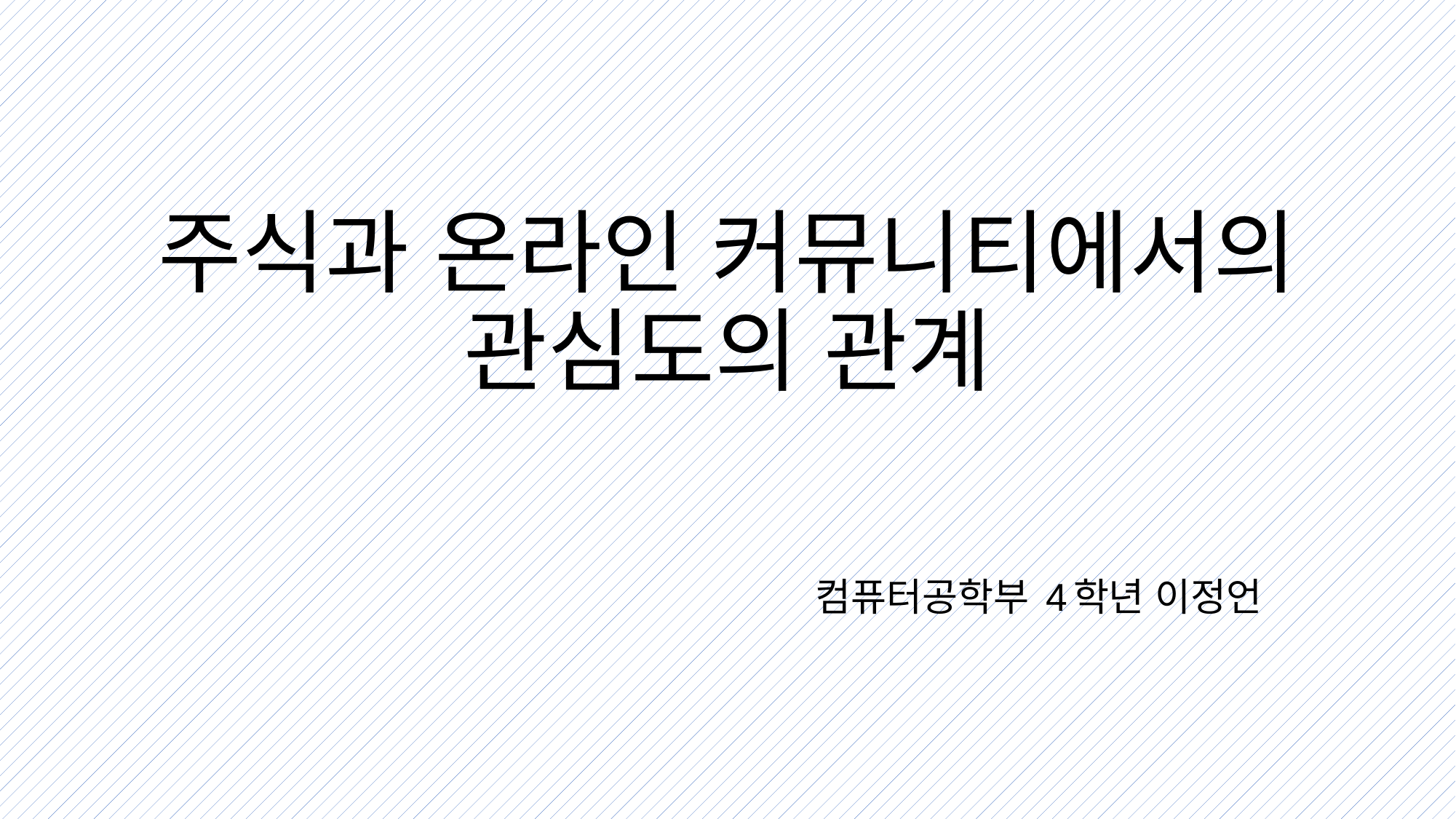

# 주식과 온라인 커뮤니티에서의 관심도의 관계

컴퓨터공학부 4학년 이정언